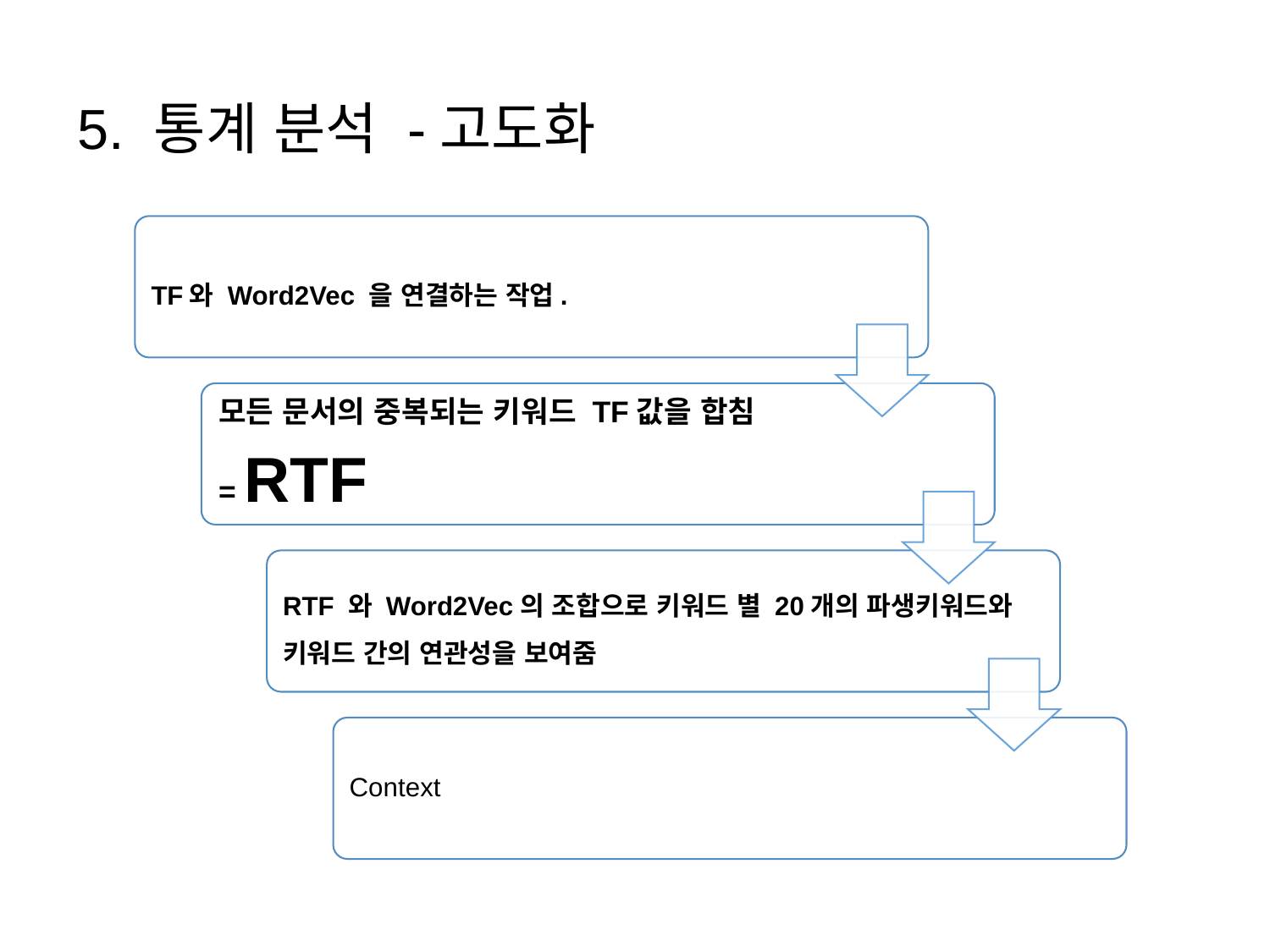

# 5. 통계 분석 -고도화
TF와 Word2Vec 을 연결하는 작업.
모든 문서의 중복되는 키워드 TF값을 합침
= RTF
RTF 와 Word2Vec의 조합으로 키워드 별 20개의 파생키워드와 키워드 간의 연관성을 보여줌
Context